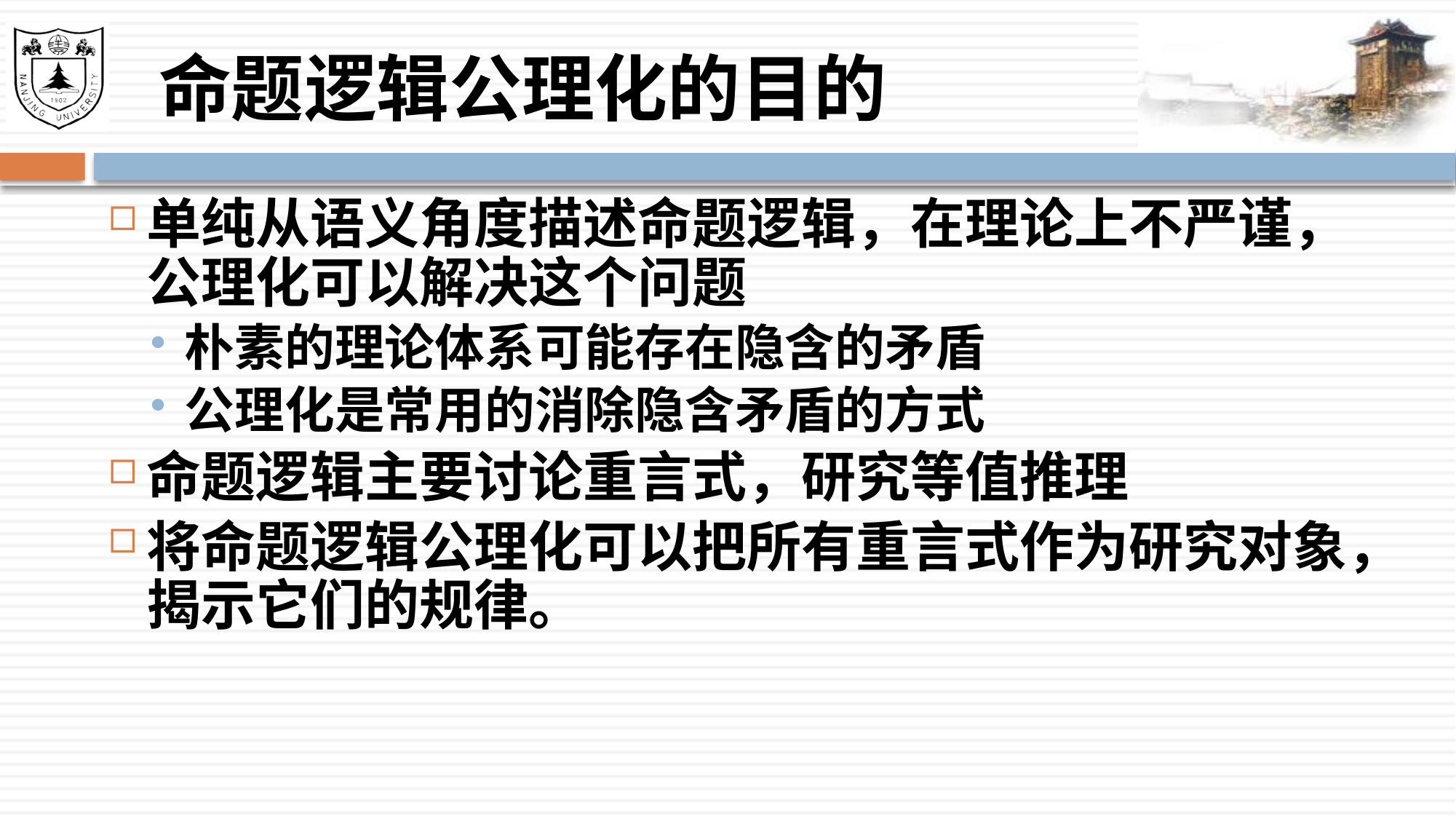

# 命题逻辑公理化的目的
单纯从语义角度描述命题逻辑，在理论上不严谨，公理化可以解决这个问题
朴素的理论体系可能存在隐含的矛盾
公理化是常用的消除隐含矛盾的方式
命题逻辑主要讨论重言式，研究等值推理
将命题逻辑公理化可以把所有重言式作为研究对象，揭示它们的规律。